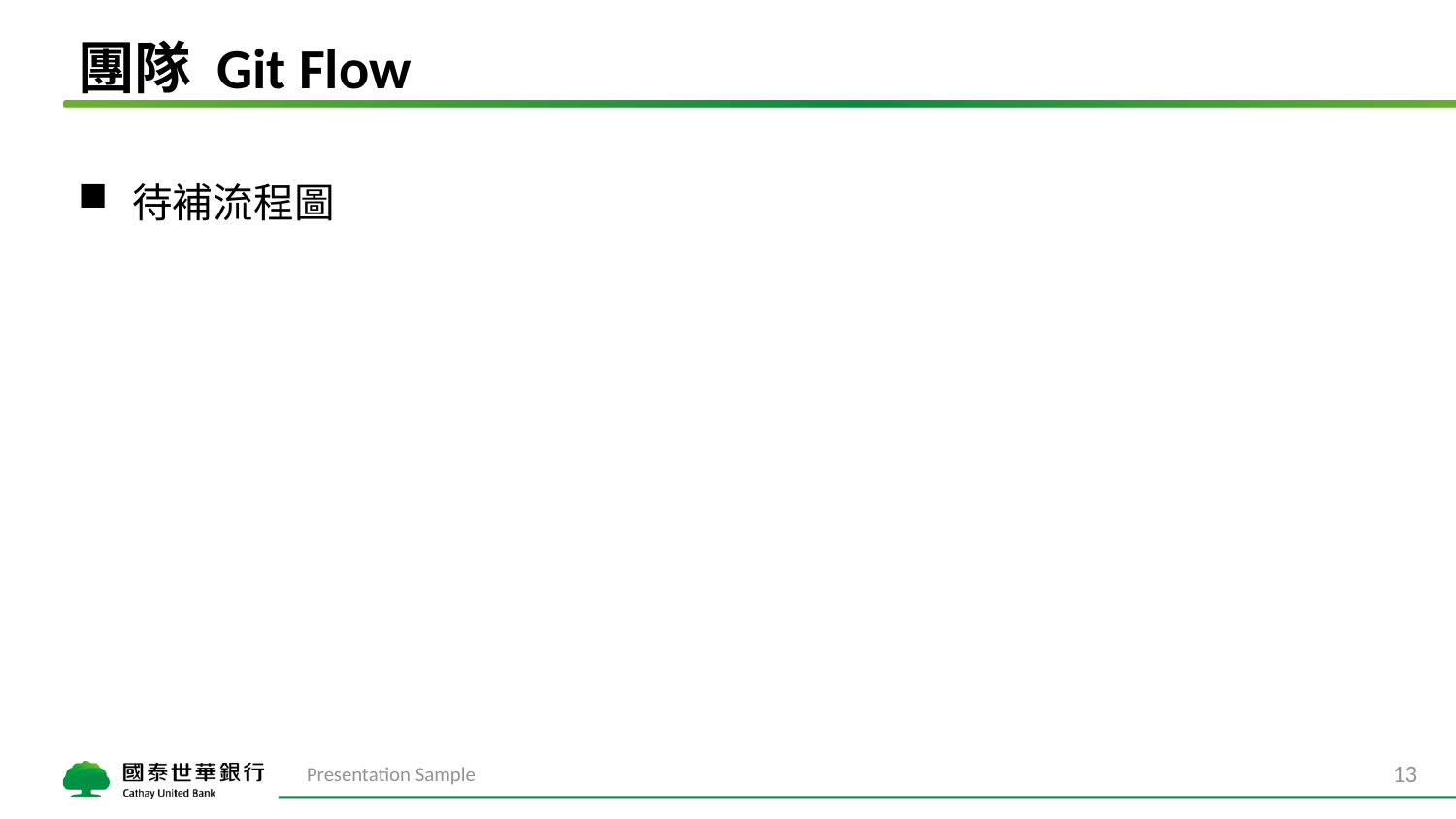

# 團隊 Git Flow
待補流程圖
13
Presentation Sample